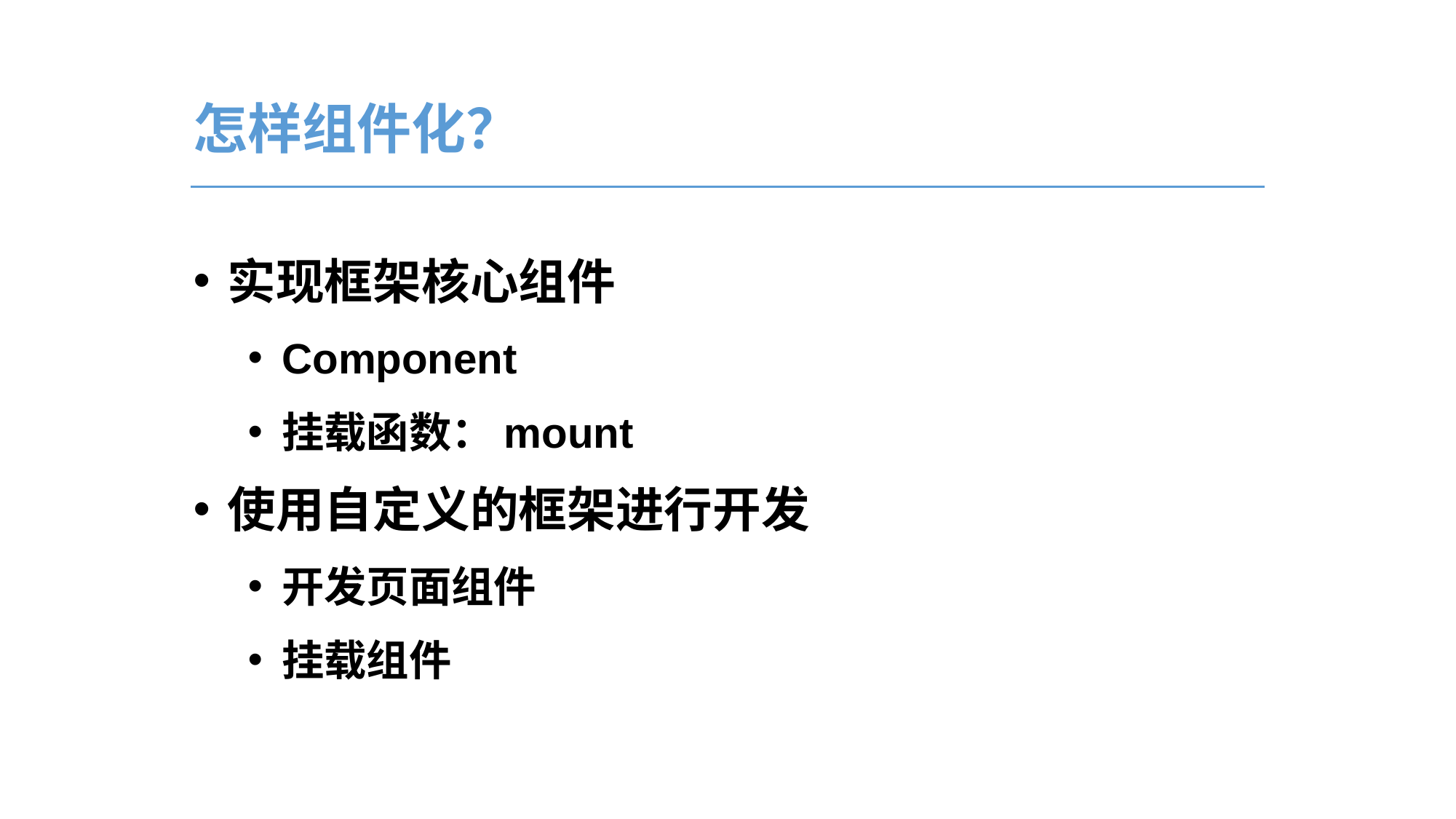

怎样组件化？
实现框架核心组件
Component
挂载函数：mount
使用自定义的框架进行开发
开发页面组件
挂载组件